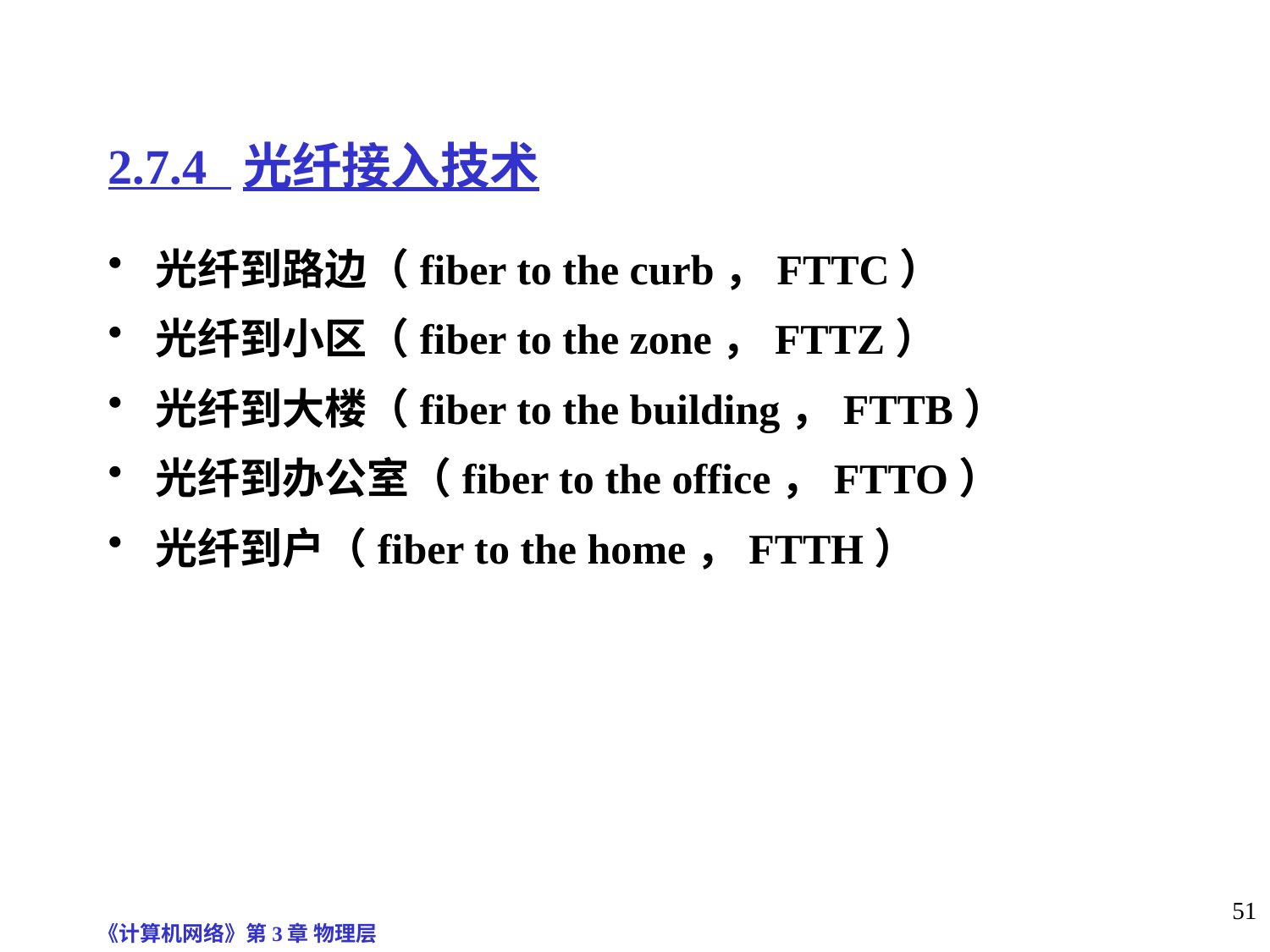

# 2.7.4  光纤接入技术
光纤到路边（fiber to the curb，FTTC）
光纤到小区（fiber to the zone，FTTZ）
光纤到大楼（fiber to the building，FTTB）
光纤到办公室（fiber to the office，FTTO）
光纤到户（fiber to the home，FTTH）

《计算机网络》第3章 物理层
51